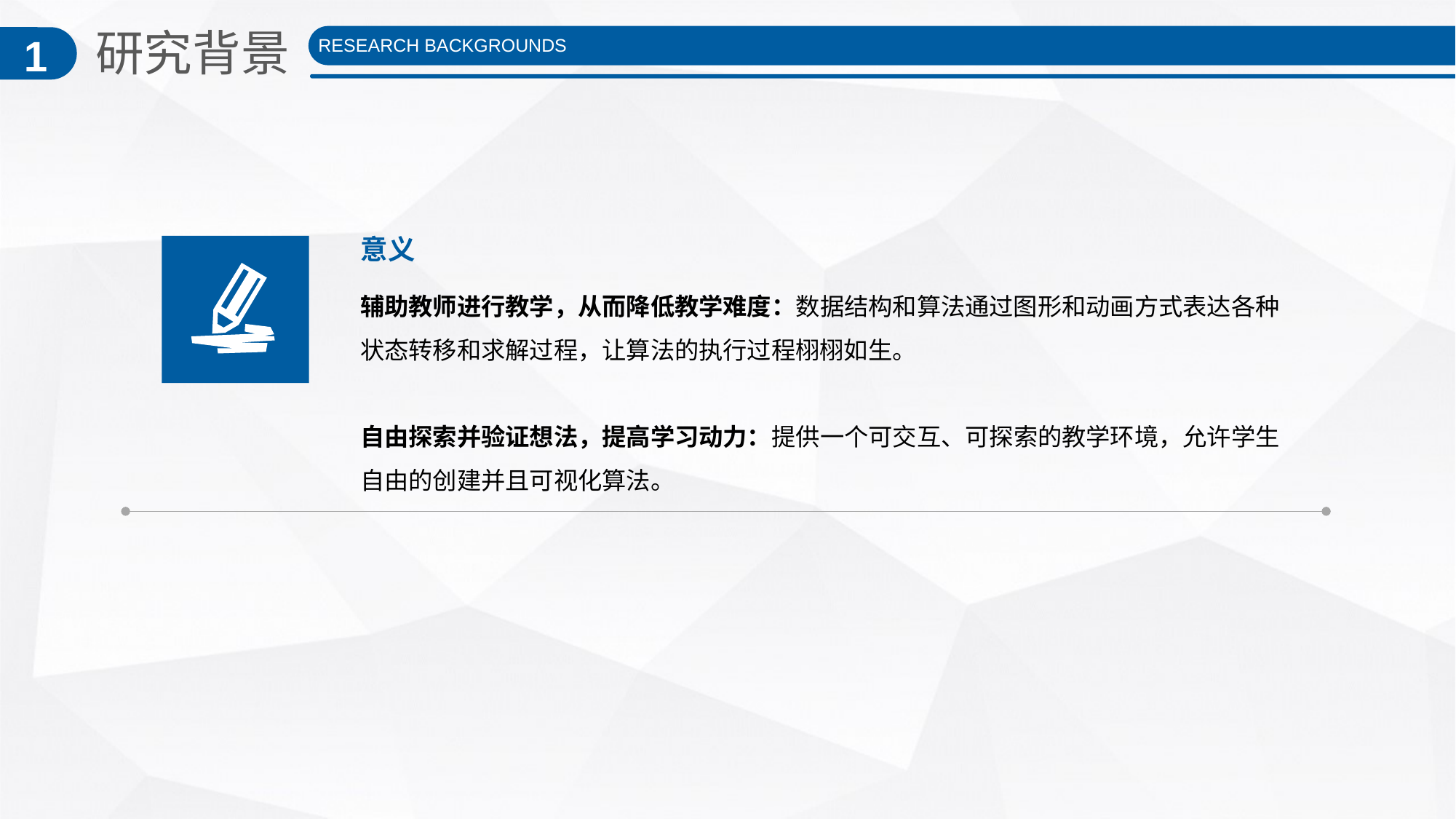

研究背景
1

RESEARCH BACKGROUNDS

意义

辅助教师进行教学，从而降低教学难度：数据结构和算法通过图形和动画方式表达各种状态转移和求解过程，让算法的执行过程栩栩如生。

自由探索并验证想法，提高学习动力：提供一个可交互、可探索的教学环境，允许学生自由的创建并且可视化算法。